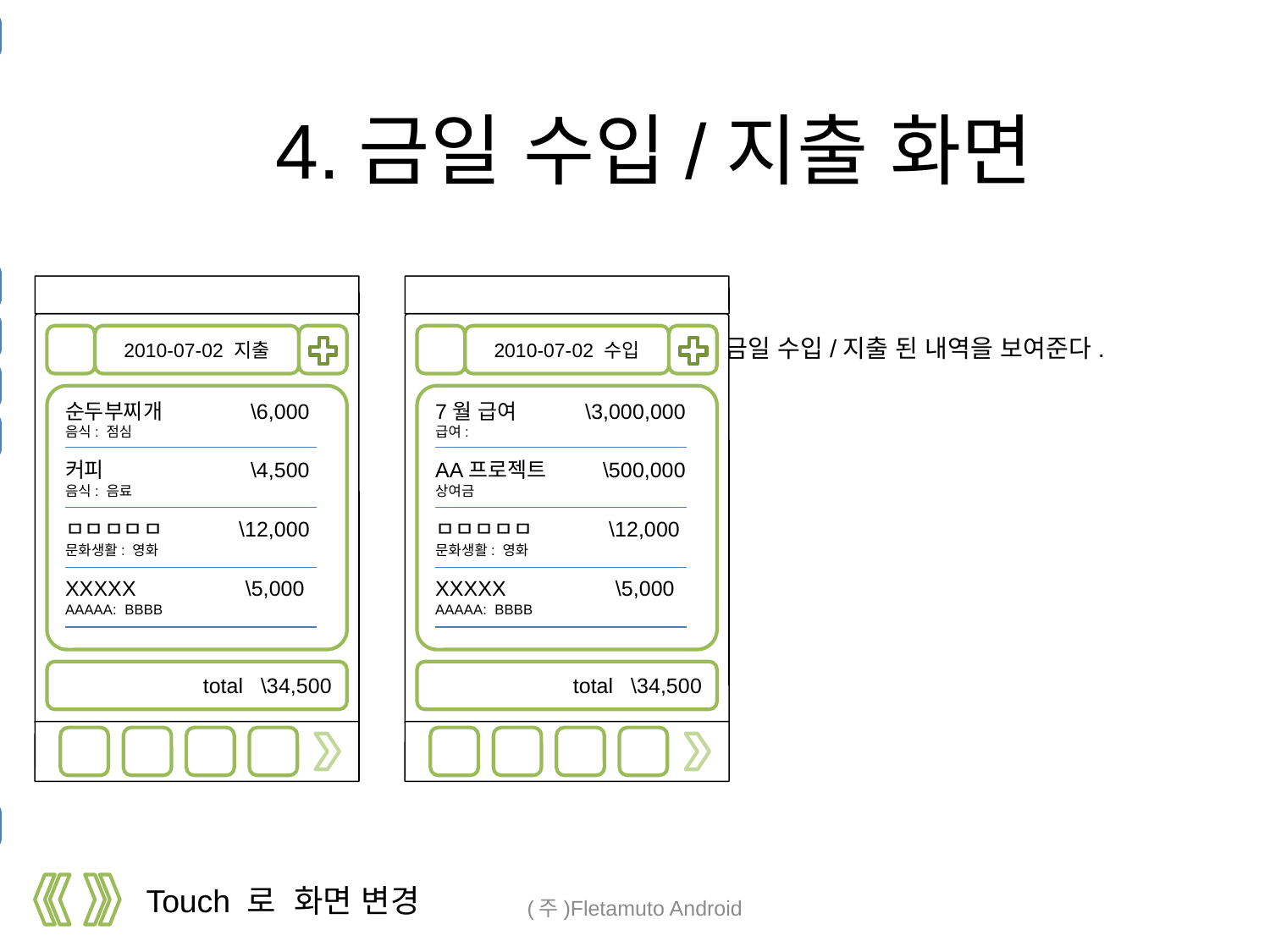

# 4.금일 수입/지출 화면
\1,234,567,000
\1,234,567,000

날짜         2010-07-02

2010-07-02 지출

순두부찌개	         \6,000
음식: 점심

커피	         \4,500
음식: 음료

ㅁㅁㅁㅁㅁ	       \12,000
문화생활: 영화

XXXXX	         \5,000
AAAAA:  BBBB
   total   \34,500

2010-07-02 수입

7월 급여	   \3,000,000
급여:

AA프로젝트	      \500,000
상여금

ㅁㅁㅁㅁㅁ	       \12,000
문화생활: 영화

XXXXX	         \5,000
AAAAA:  BBBB
   total   \34,500

항목
금일 수입/지출 된 내역을 보여준다.

금액         \10,00,000
지불수단     현금/카드

1
2
4

5
6

3
6/22    \1,234,567,000

Touch 로  화면 변경
(주)Fletamuto Android